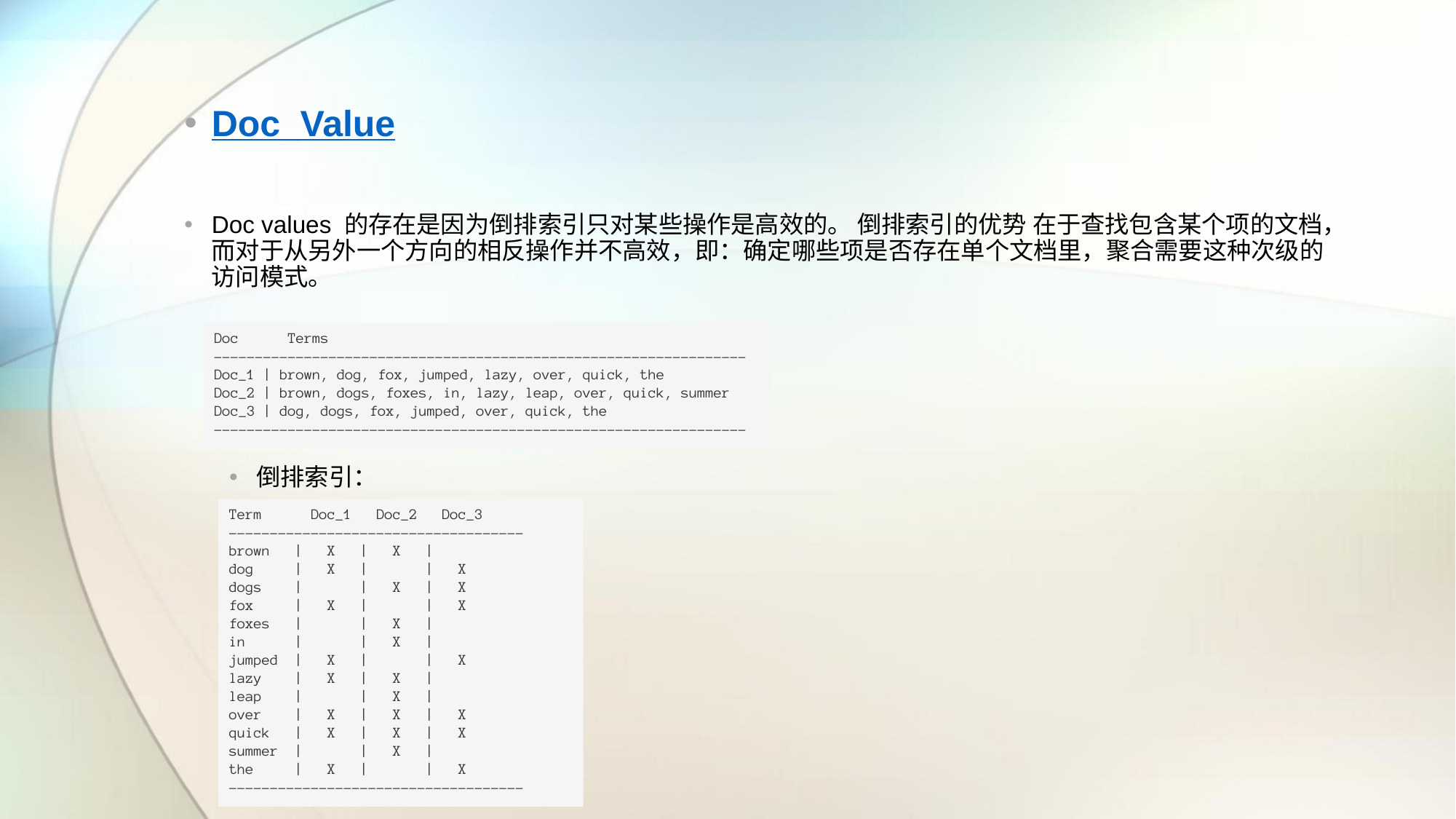

Doc_Value

Doc values 的存在是因为倒排索引只对某些操作是高效的。 倒排索引的优势 在于查找包含某个项的文档，而对于从另外一个方向的相反操作并不高效，即：确定哪些项是否存在单个文档里，聚合需要这种次级的访问模式。

Doc      Terms
-----------------------------------------------------------------
Doc_1 | brown, dog, fox, jumped, lazy, over, quick, the
Doc_2 | brown, dogs, foxes, in, lazy, leap, over, quick, summer
Doc_3 | dog, dogs, fox, jumped, over, quick, the
-----------------------------------------------------------------

倒排索引：

Term      Doc_1   Doc_2   Doc_3
------------------------------------
brown   |   X   |   X   |
dog     |   X   |       |   X
dogs    |       |   X   |   X
fox     |   X   |       |   X
foxes   |       |   X   |
in      |       |   X   |
jumped  |   X   |       |   X
lazy    |   X   |   X   |
leap    |       |   X   |
over    |   X   |   X   |   X
quick   |   X   |   X   |   X
summer  |       |   X   |
the     |   X   |       |   X
------------------------------------